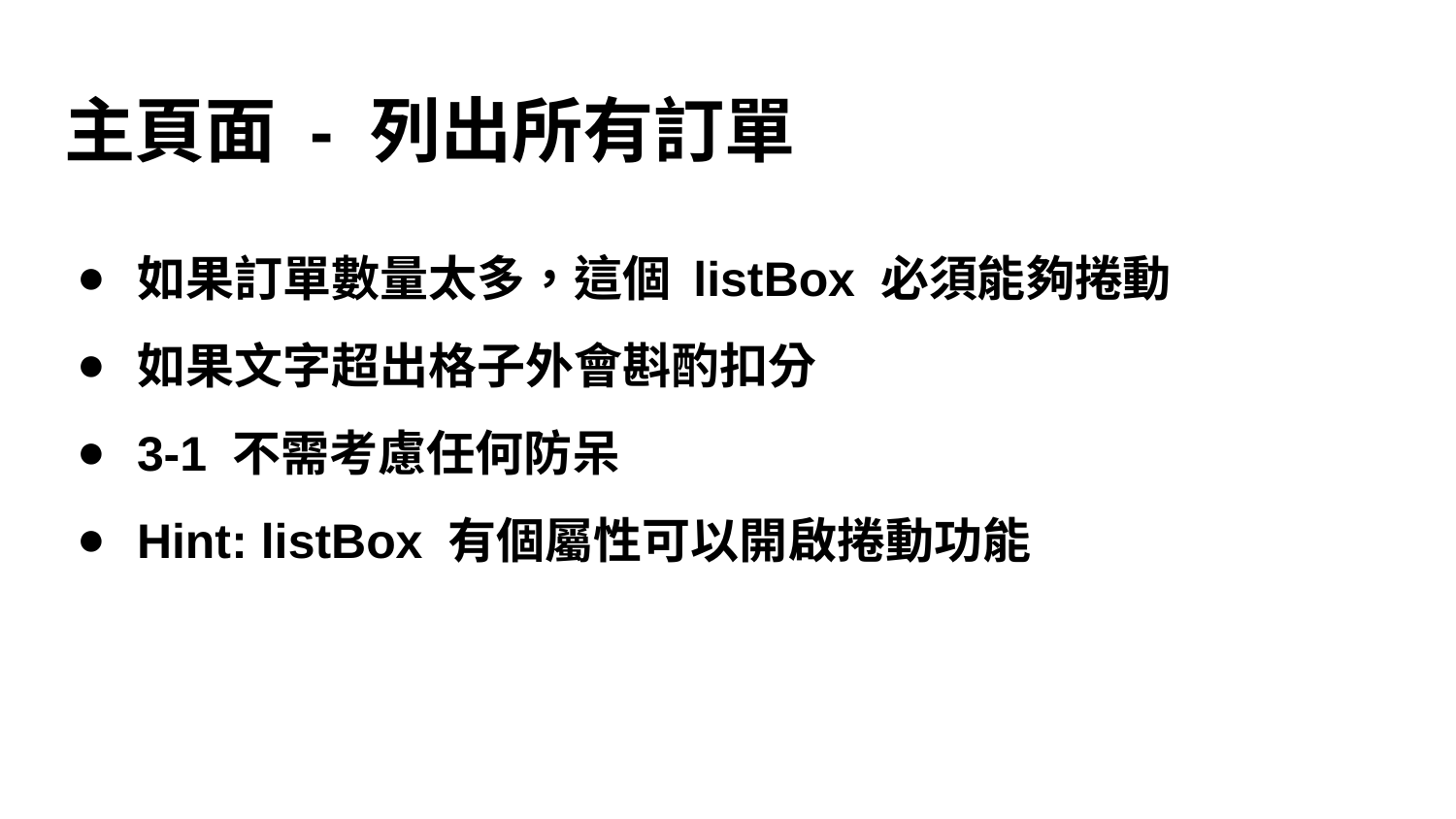

# 主頁面 - 列出所有訂單
如果訂單數量太多，這個 listBox 必須能夠捲動
如果文字超出格子外會斟酌扣分
3-1 不需考慮任何防呆
Hint: listBox 有個屬性可以開啟捲動功能